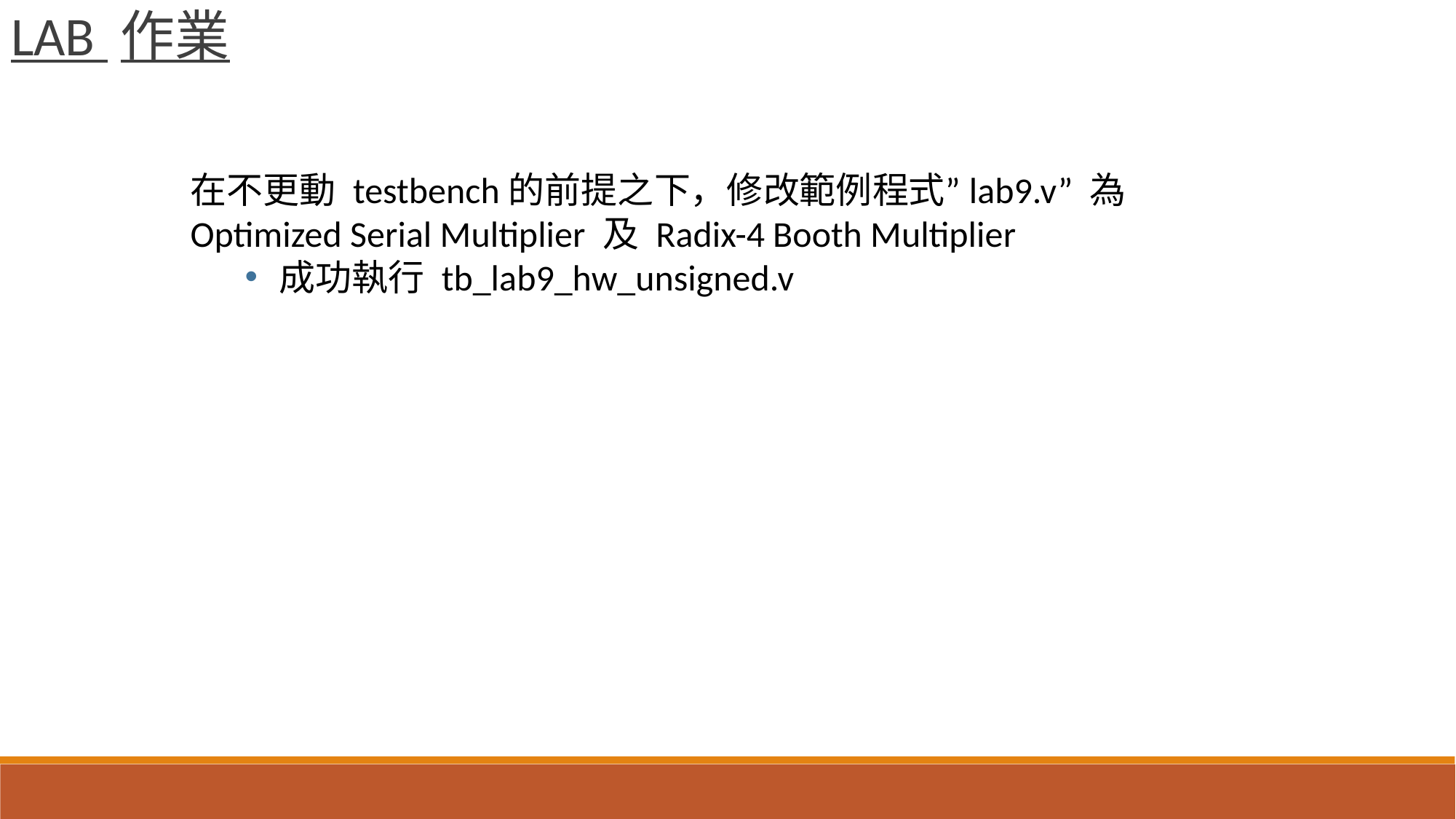

LAB 作業
在不更動 testbench的前提之下，修改範例程式”lab9.v” 為 Optimized Serial Multiplier 及 Radix-4 Booth Multiplier
成功執行 tb_lab9_hw_unsigned.v